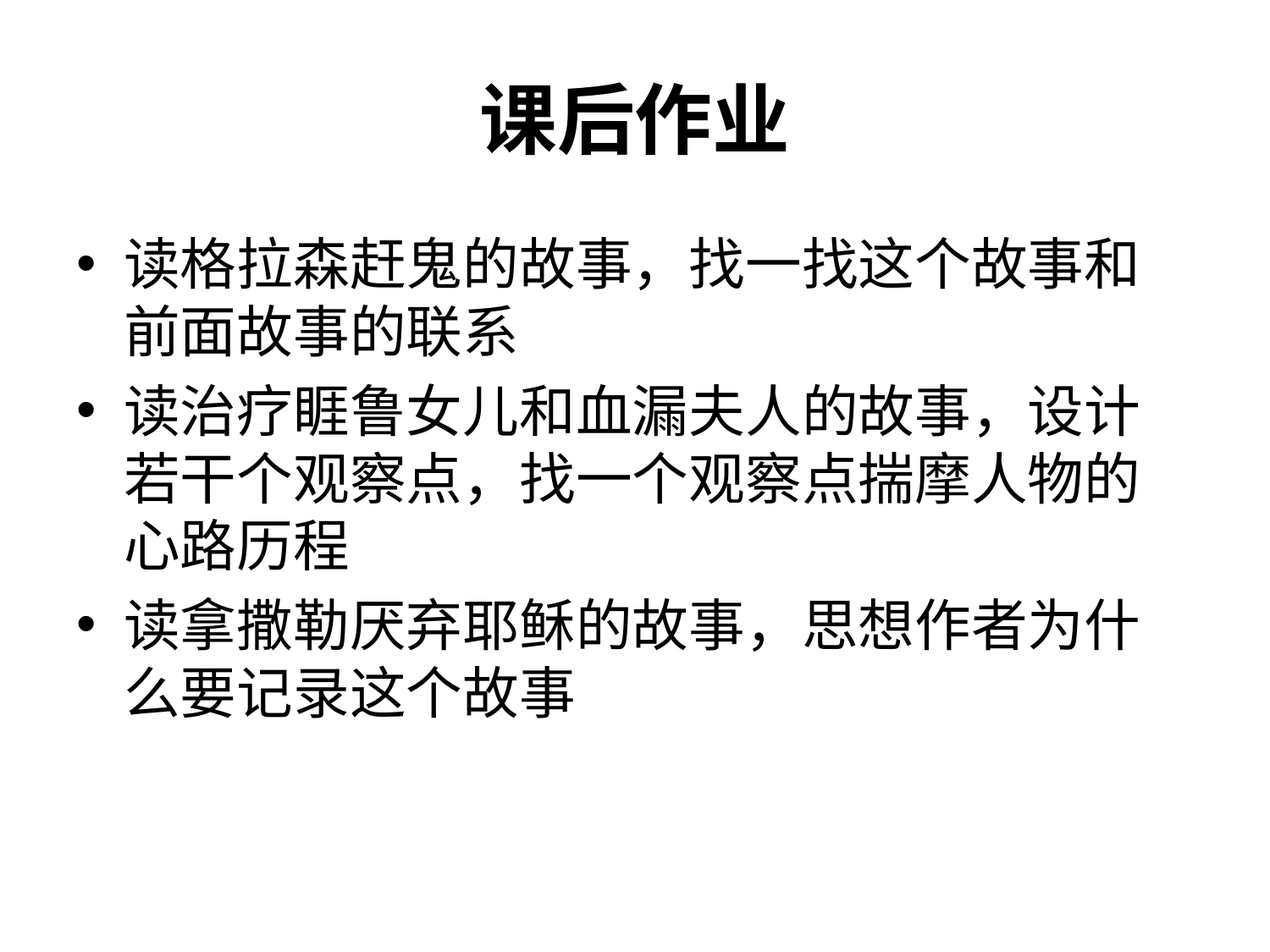

# 课后作业
读格拉森赶鬼的故事，找一找这个故事和前面故事的联系
读治疗睚鲁女儿和血漏夫人的故事，设计若干个观察点，找一个观察点揣摩人物的心路历程
读拿撒勒厌弃耶稣的故事，思想作者为什么要记录这个故事